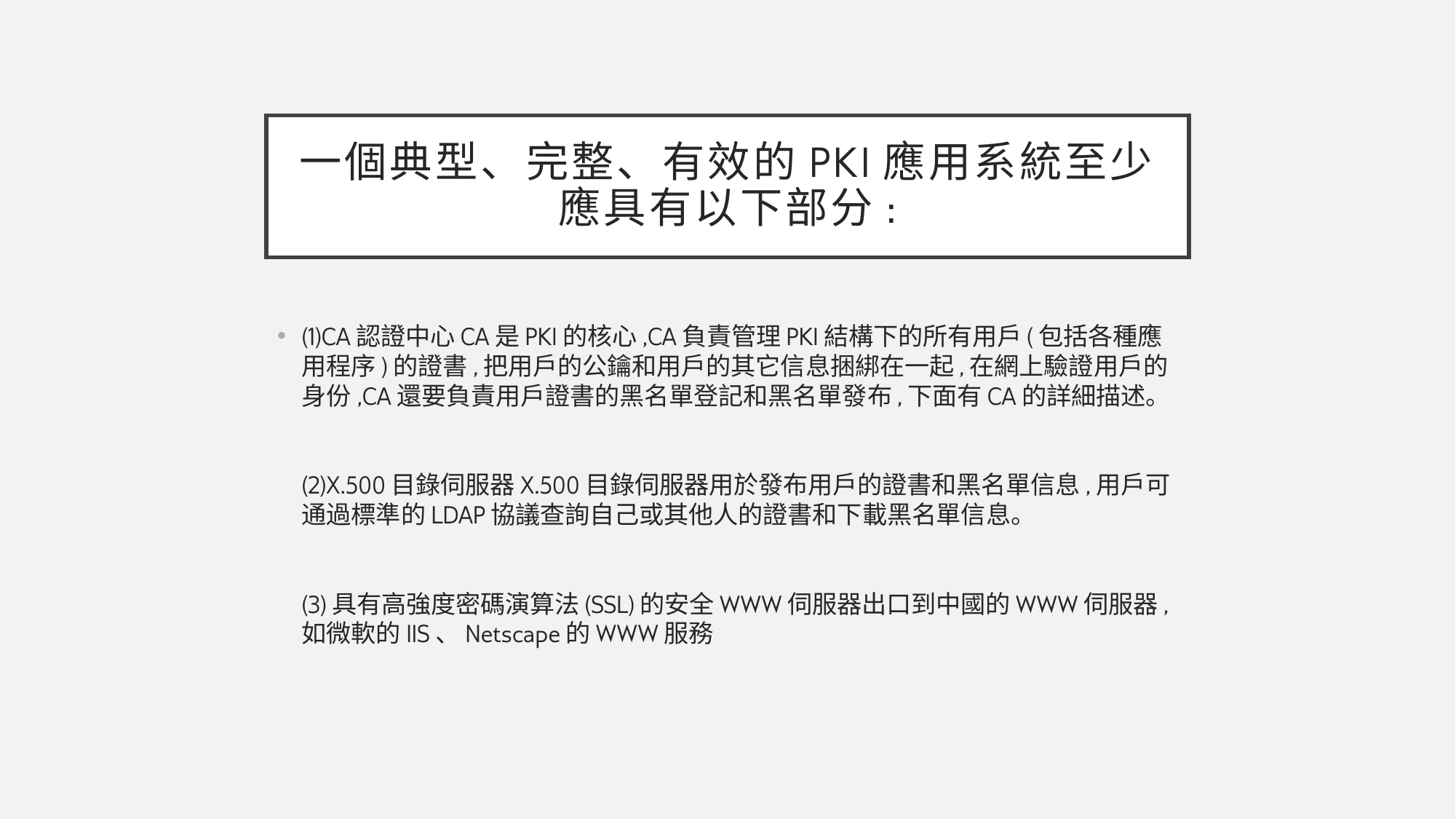

# 一個典型、完整、有效的PKI應用系統至少應具有以下部分:
(1)CA認證中心CA是PKI的核心,CA負責管理PKI結構下的所有用戶(包括各種應用程序)的證書,把用戶的公鑰和用戶的其它信息捆綁在一起,在網上驗證用戶的身份,CA還要負責用戶證書的黑名單登記和黑名單發布,下面有CA的詳細描述。
(2)X.500目錄伺服器X.500目錄伺服器用於發布用戶的證書和黑名單信息,用戶可通過標準的LDAP協議查詢自己或其他人的證書和下載黑名單信息。
(3)具有高強度密碼演算法(SSL)的安全WWW伺服器出口到中國的WWW伺服器,如微軟的IIS、Netscape的WWW服務